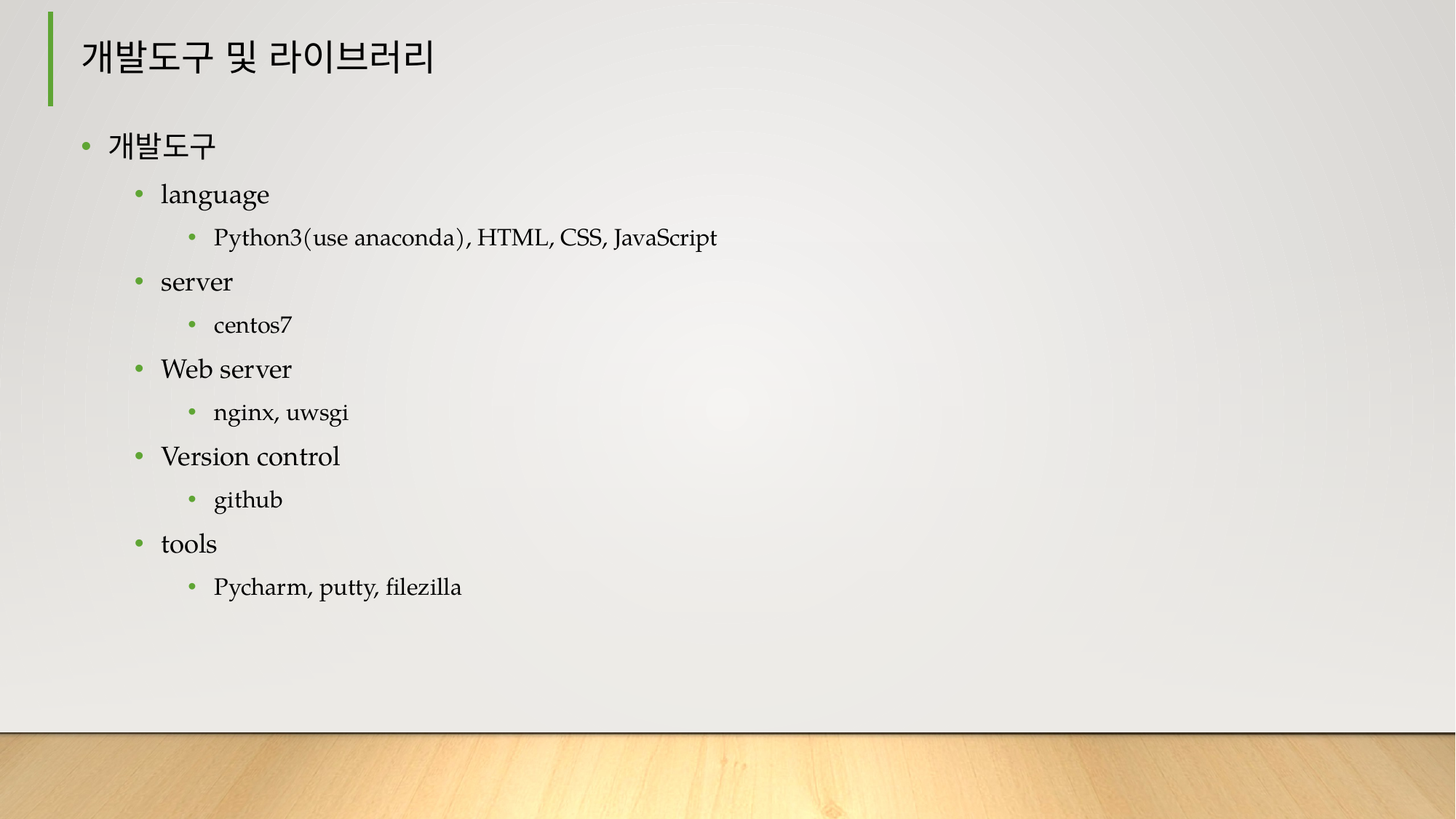

# 개발도구 및 라이브러리
개발도구
language
Python3(use anaconda), HTML, CSS, JavaScript
server
centos7
Web server
nginx, uwsgi
Version control
github
tools
Pycharm, putty, filezilla